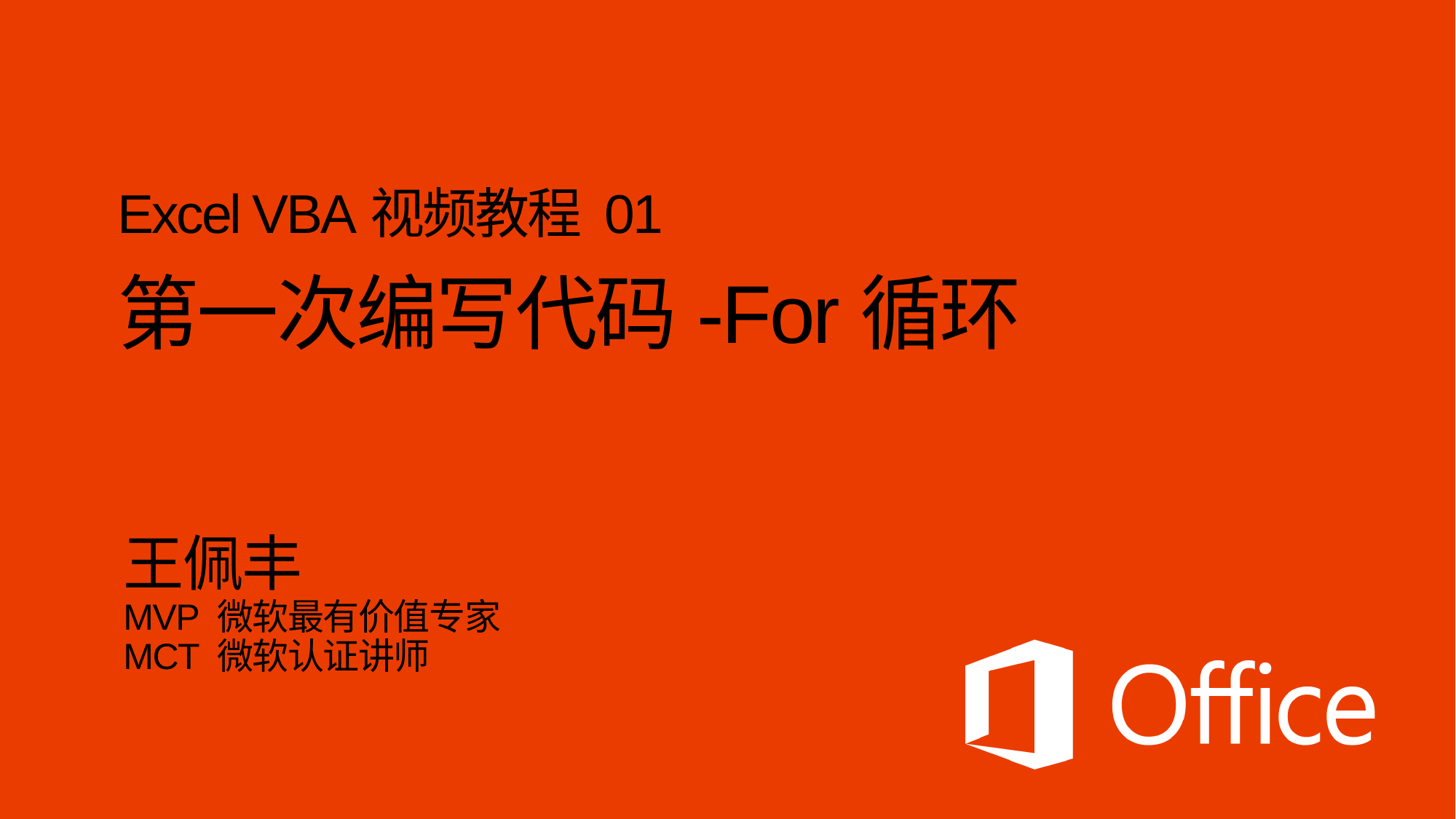

# Excel VBA视频教程 01 第一次编写代码-For循环
王佩丰
MVP 微软最有价值专家
MCT 微软认证讲师